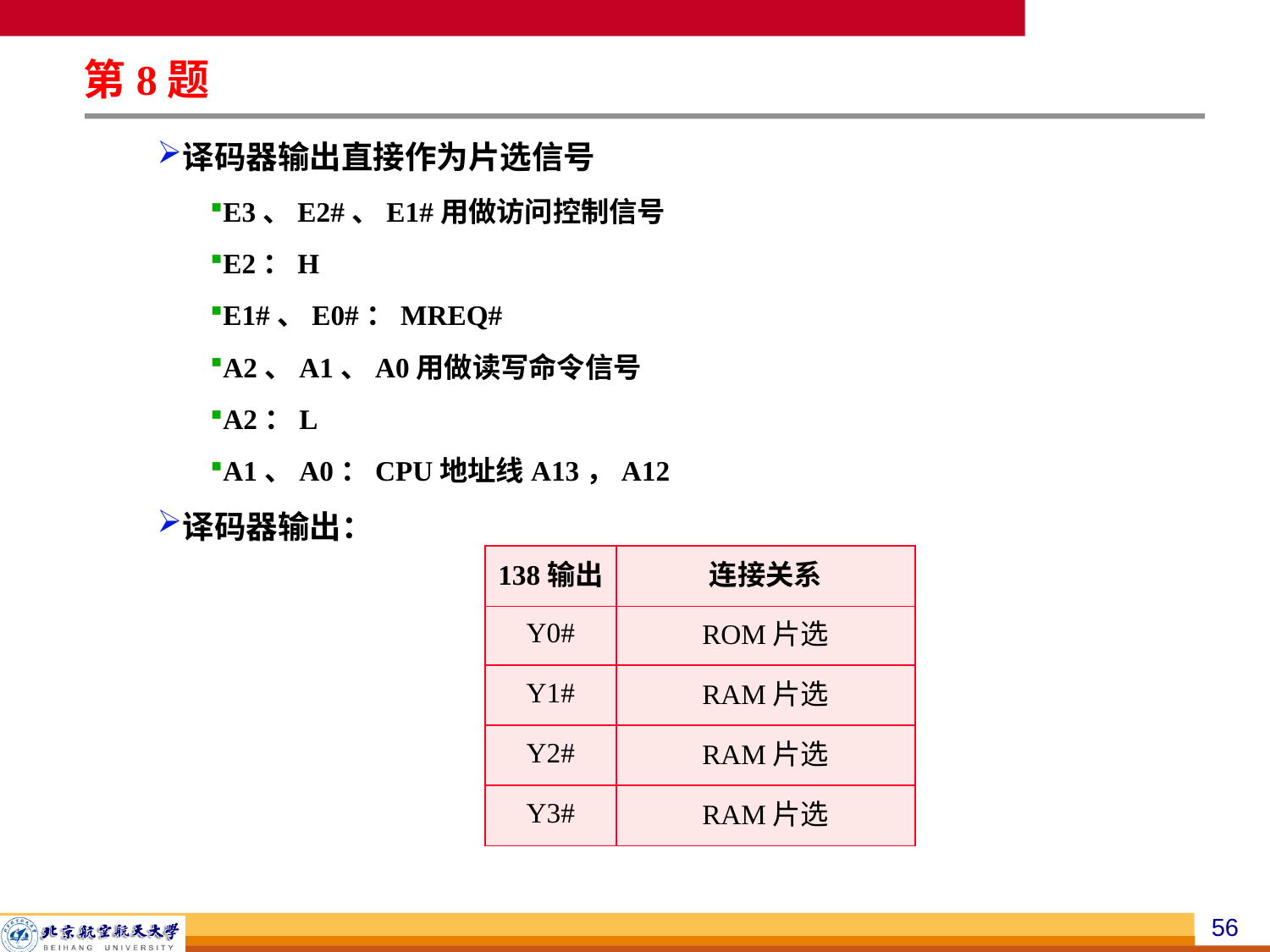

第8题
译码器输出直接作为片选信号
E3、E2#、E1#用做访问控制信号
E2：H
E1#、E0#：MREQ#
A2、A1、A0用做读写命令信号
A2：L
A1、A0：CPU地址线A13，A12
译码器输出：
| 138输出 | 连接关系 |
| --- | --- |
| Y0# | ROM片选 |
| Y1# | RAM片选 |
| Y2# | RAM片选 |
| Y3# | RAM片选 |